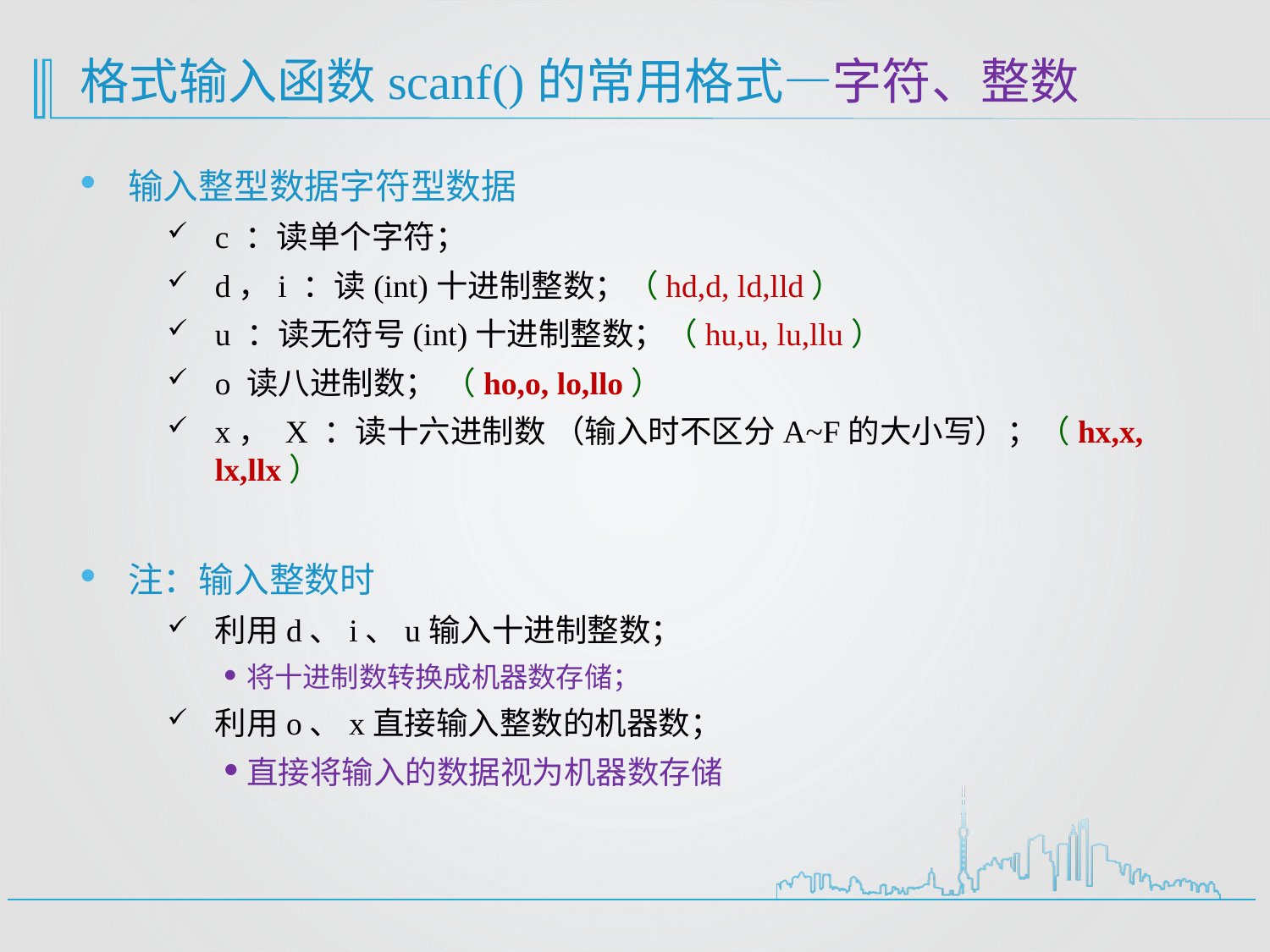

# 格式输入函数scanf()的常用格式—字符、整数
输入整型数据字符型数据
c ：读单个字符；
d，i ：读(int)十进制整数；（hd,d, ld,lld）
u ：读无符号(int)十进制整数；（hu,u, lu,llu）
o 读八进制数； （ho,o, lo,llo）
x， X ：读十六进制数 （输入时不区分A~F的大小写）；（hx,x, lx,llx）

注：输入整数时
利用d、i、u输入十进制整数；
将十进制数转换成机器数存储；
利用o、x直接输入整数的机器数；
直接将输入的数据视为机器数存储